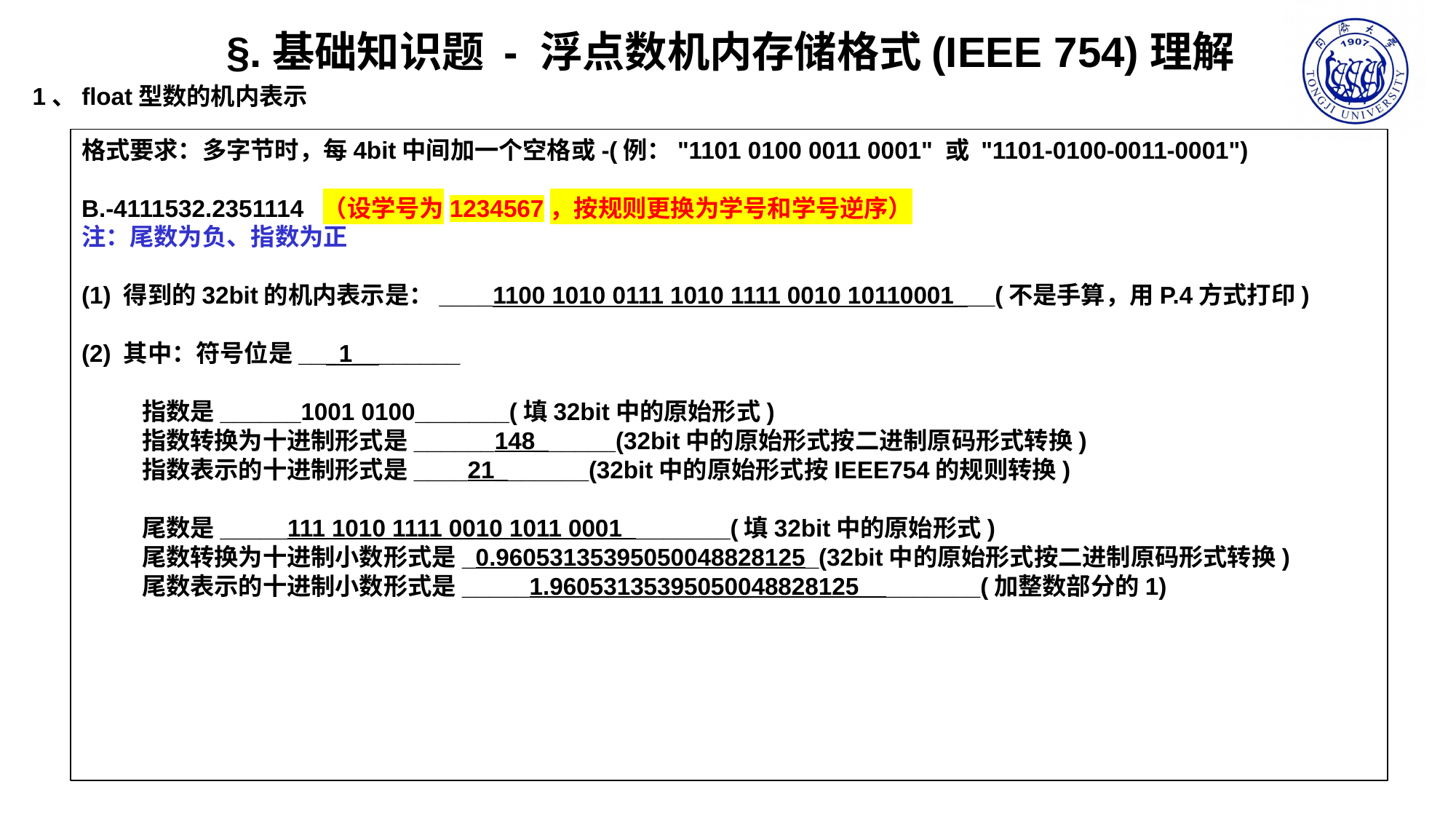

§.基础知识题 - 浮点数机内存储格式(IEEE 754)理解
1、float型数的机内表示
格式要求：多字节时，每4bit中间加一个空格或-(例："1101 0100 0011 0001" 或 "1101-0100-0011-0001")

B.-4111532.2351114  （设学号为1234567，按规则更换为学号和学号逆序）
注：尾数为负、指数为正

(1) 得到的32bit的机内表示是：____1100 1010 0111 1010 1111 0010 10110001___(不是手算，用P.4方式打印)

(2) 其中：符号位是___1________

          指数是______1001 0100_______(填32bit中的原始形式)
          指数转换为十进制形式是______148______(32bit中的原始形式按二进制原码形式转换)
          指数表示的十进制形式是____21_______(32bit中的原始形式按IEEE754的规则转换)

          尾数是_____111 1010 1111 0010 1011 0001________(填32bit中的原始形式)
          尾数转换为十进制小数形式是_0.96053135395050048828125_(32bit中的原始形式按二进制原码形式转换)
          尾数表示的十进制小数形式是_____1.96053135395050048828125_________(加整数部分的1)